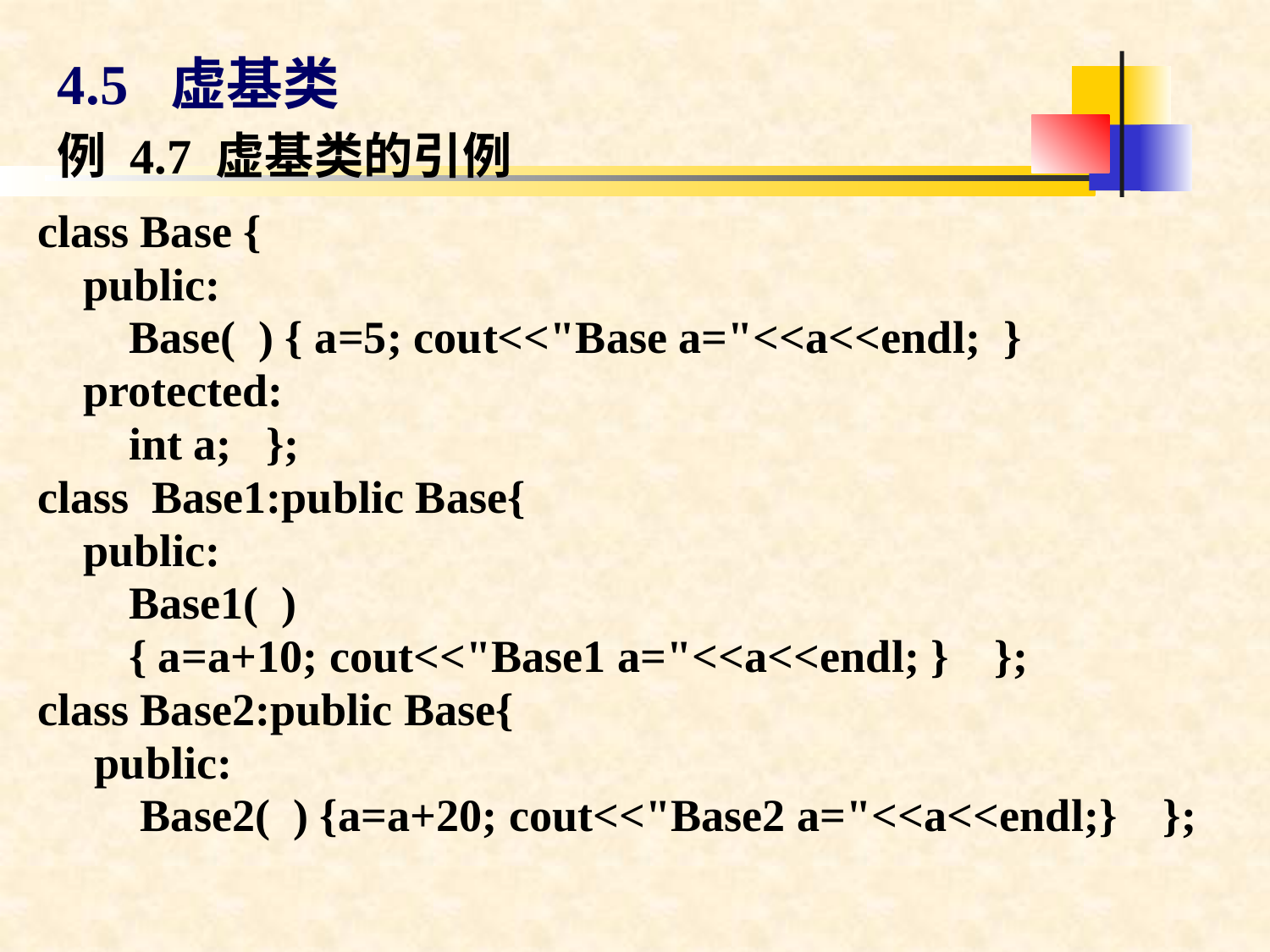

4.5  虚基类
例 4.7 虚基类的引例
class Base {
    public:
        Base(  ) { a=5; cout<<"Base a="<<a<<endl;  }
    protected:
        int a;   };
class  Base1:public Base{
    public:
        Base1(  )
        { a=a+10; cout<<"Base1 a="<<a<<endl; }    };
class Base2:public Base{
     public:
         Base2(  ) {a=a+20; cout<<"Base2 a="<<a<<endl;}    };